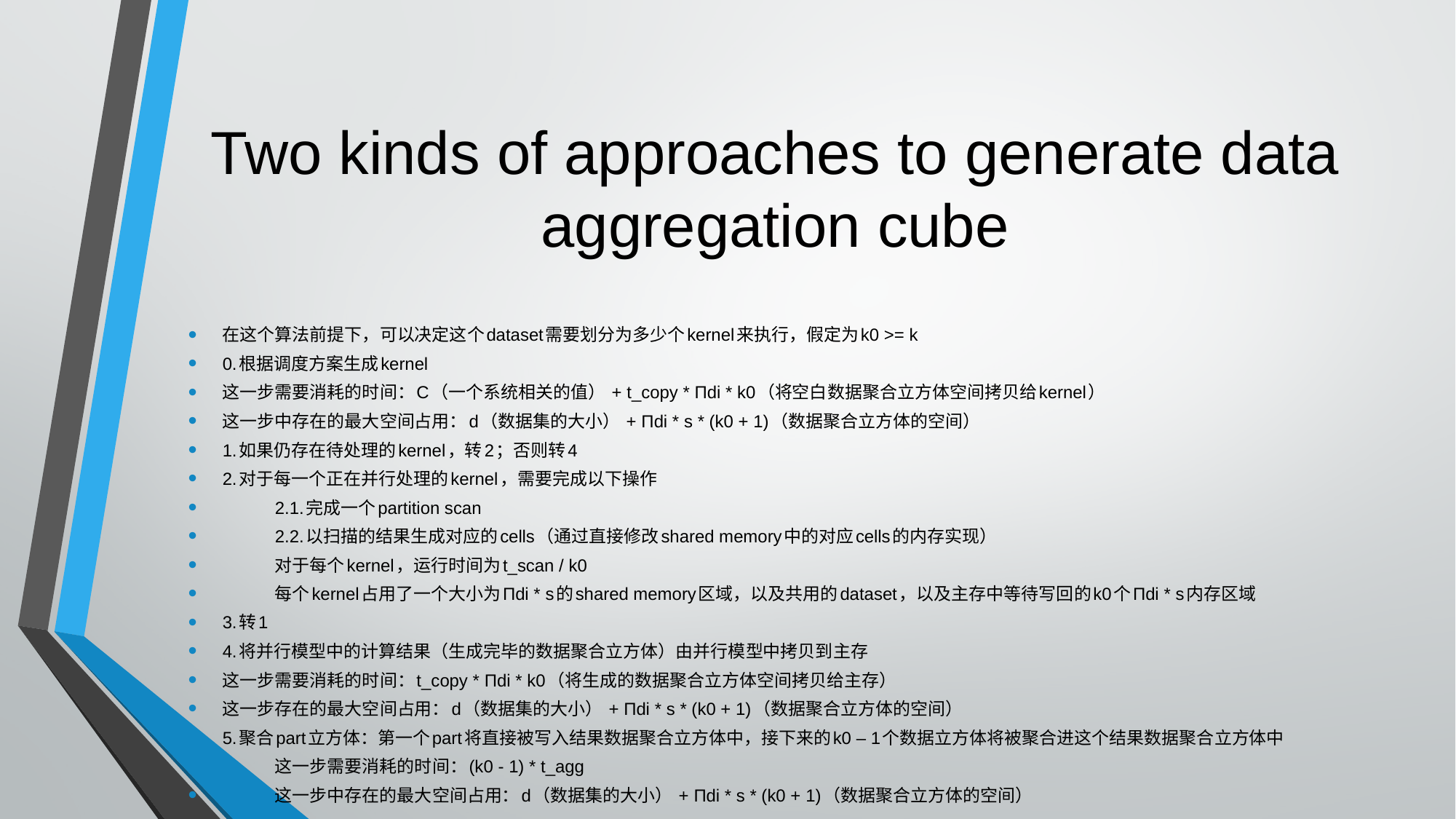

# Two kinds of approaches to generate data aggregation cube
在这个算法前提下，可以决定这个dataset需要划分为多少个kernel来执行，假定为k0 >= k
0.根据调度方案生成kernel
这一步需要消耗的时间：C（一个系统相关的值） + t_copy * Πdi * k0（将空白数据聚合立方体空间拷贝给kernel）
这一步中存在的最大空间占用：d（数据集的大小） + Πdi * s * (k0 + 1)（数据聚合立方体的空间）
1.如果仍存在待处理的kernel，转2；否则转4
2.对于每一个正在并行处理的kernel，需要完成以下操作
	2.1.完成一个partition scan
	2.2.以扫描的结果生成对应的cells（通过直接修改shared memory中的对应cells的内存实现）
	对于每个kernel，运行时间为t_scan / k0
	每个kernel占用了一个大小为Πdi * s的shared memory区域，以及共用的dataset，以及主存中等待写回的k0个Πdi * s内存区域
3.转1
4.将并行模型中的计算结果（生成完毕的数据聚合立方体）由并行模型中拷贝到主存
这一步需要消耗的时间：t_copy * Πdi * k0（将生成的数据聚合立方体空间拷贝给主存）
这一步存在的最大空间占用：d（数据集的大小） + Πdi * s * (k0 + 1)（数据聚合立方体的空间）
5.聚合part立方体：第一个part将直接被写入结果数据聚合立方体中，接下来的k0 – 1个数据立方体将被聚合进这个结果数据聚合立方体中
	这一步需要消耗的时间：(k0 - 1) * t_agg
	这一步中存在的最大空间占用：d（数据集的大小） + Πdi * s * (k0 + 1)（数据聚合立方体的空间）